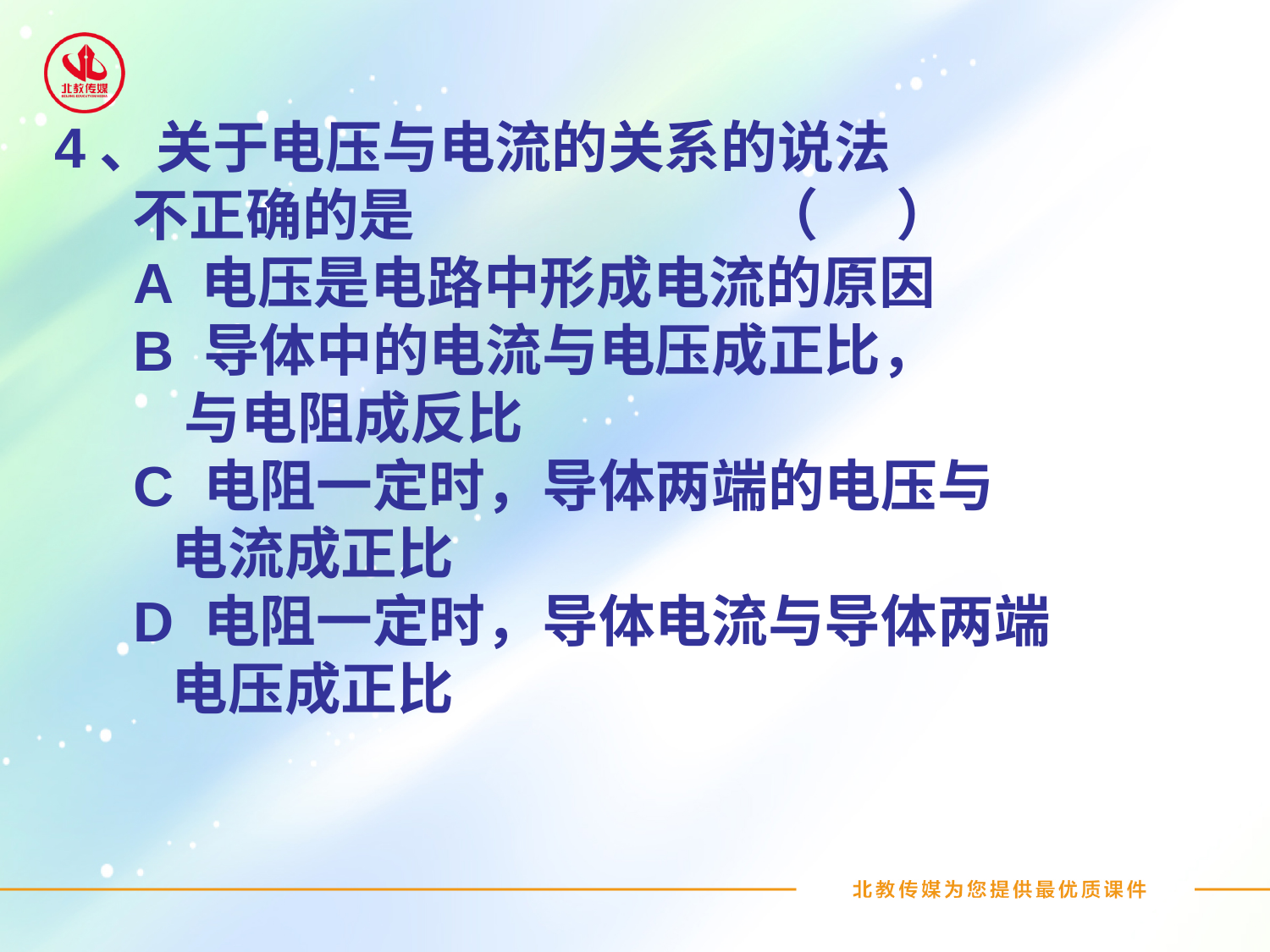

4、关于电压与电流的关系的说法
     不正确的是                           （      ）
     A 电压是电路中形成电流的原因
     B 导体中的电流与电压成正比，
         与电阻成反比
     C 电阻一定时，导体两端的电压与
        电流成正比
     D 电阻一定时，导体电流与导体两端
        电压成正比